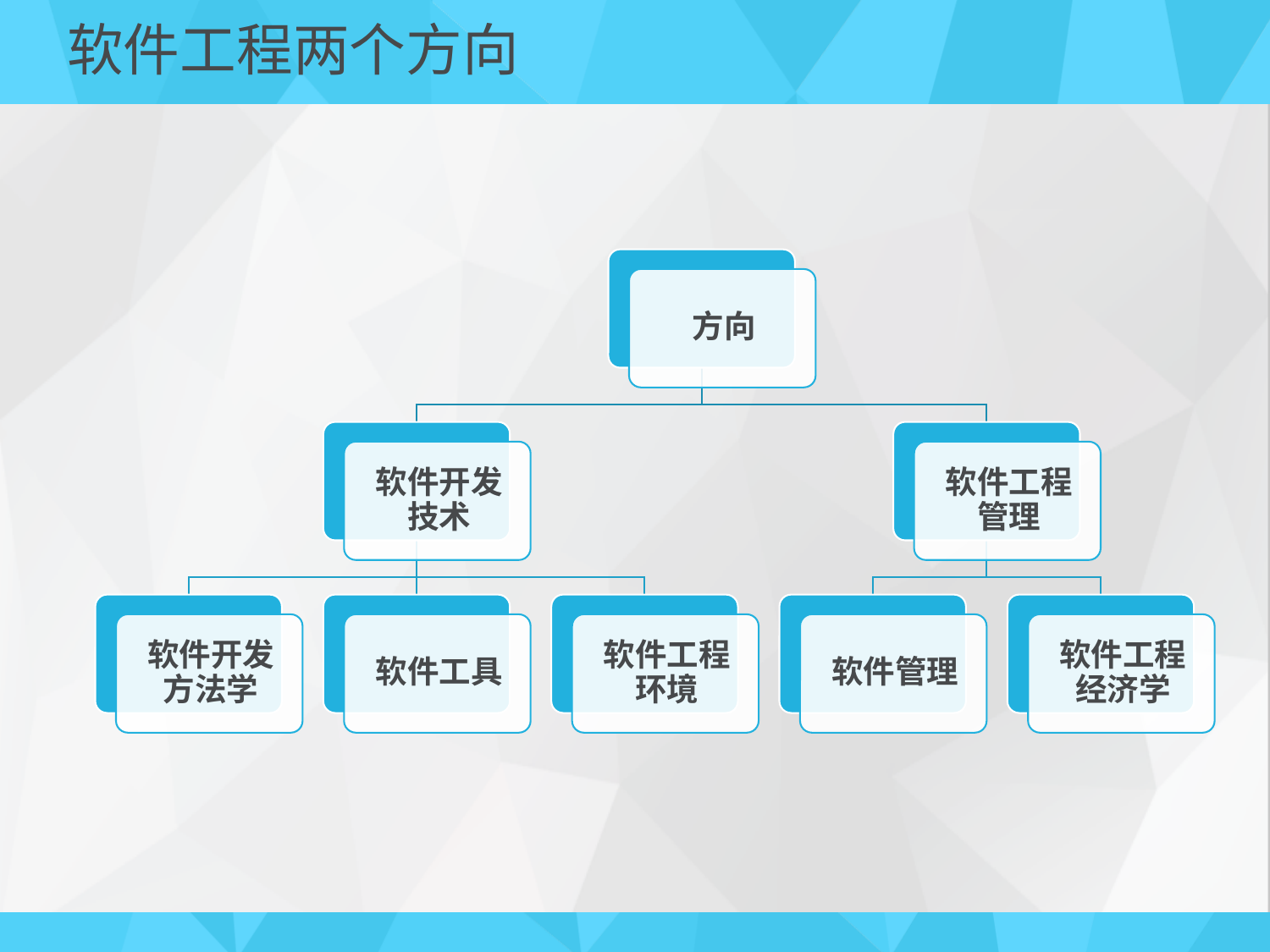

# 软件工程两个方向
方向
软件开发技术
软件开发方法学
软件工具
软件工程环境
软件工程管理
软件管理
软件工程经济学